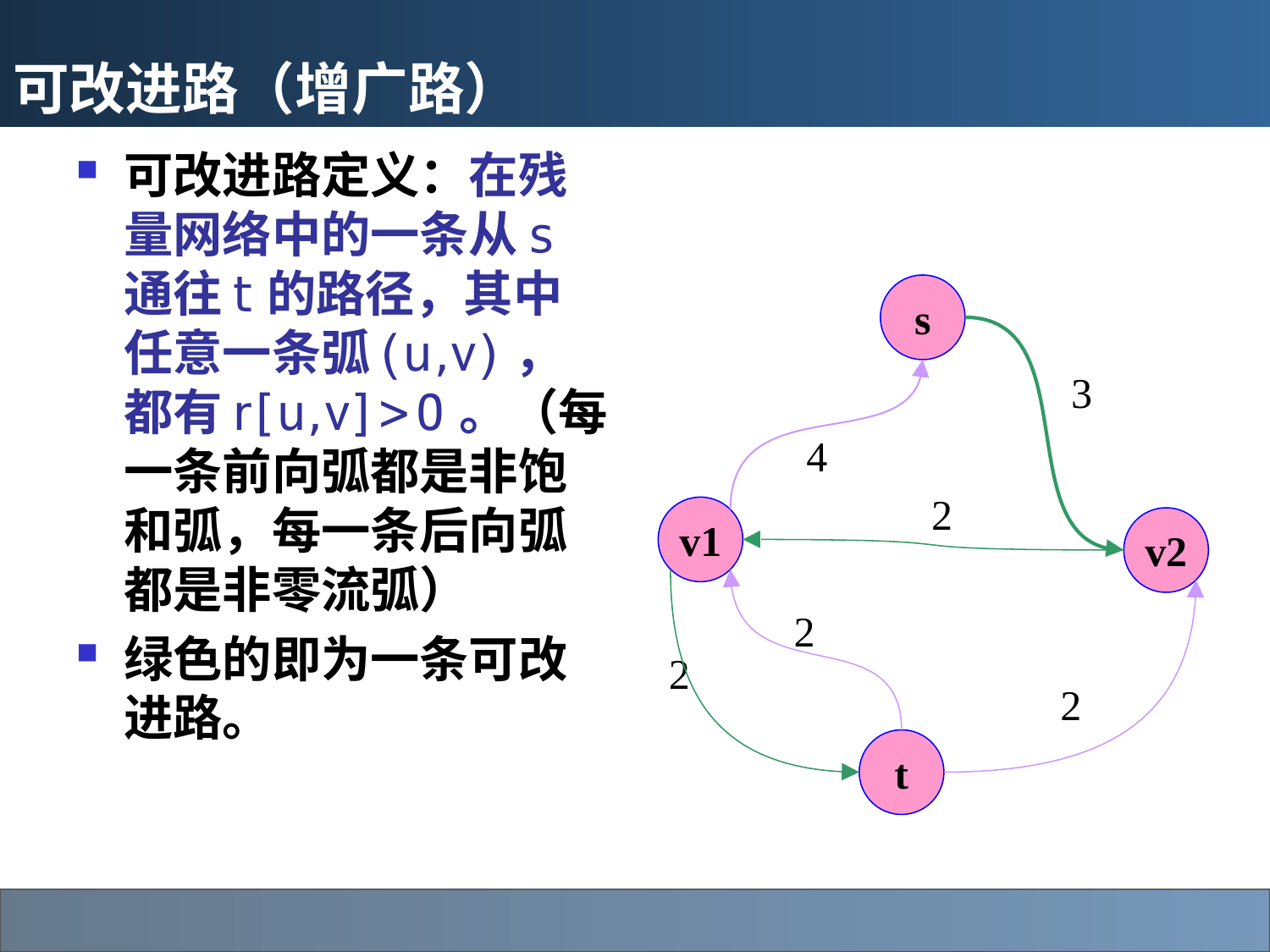

# 可改进路（增广路）
可改进路定义：在残量网络中的一条从s通往t的路径，其中任意一条弧(u,v)，都有r[u,v]>0。（每一条前向弧都是非饱和弧，每一条后向弧都是非零流弧）
绿色的即为一条可改进路。
s
3
4
2
v1
v2
2
2
2
t